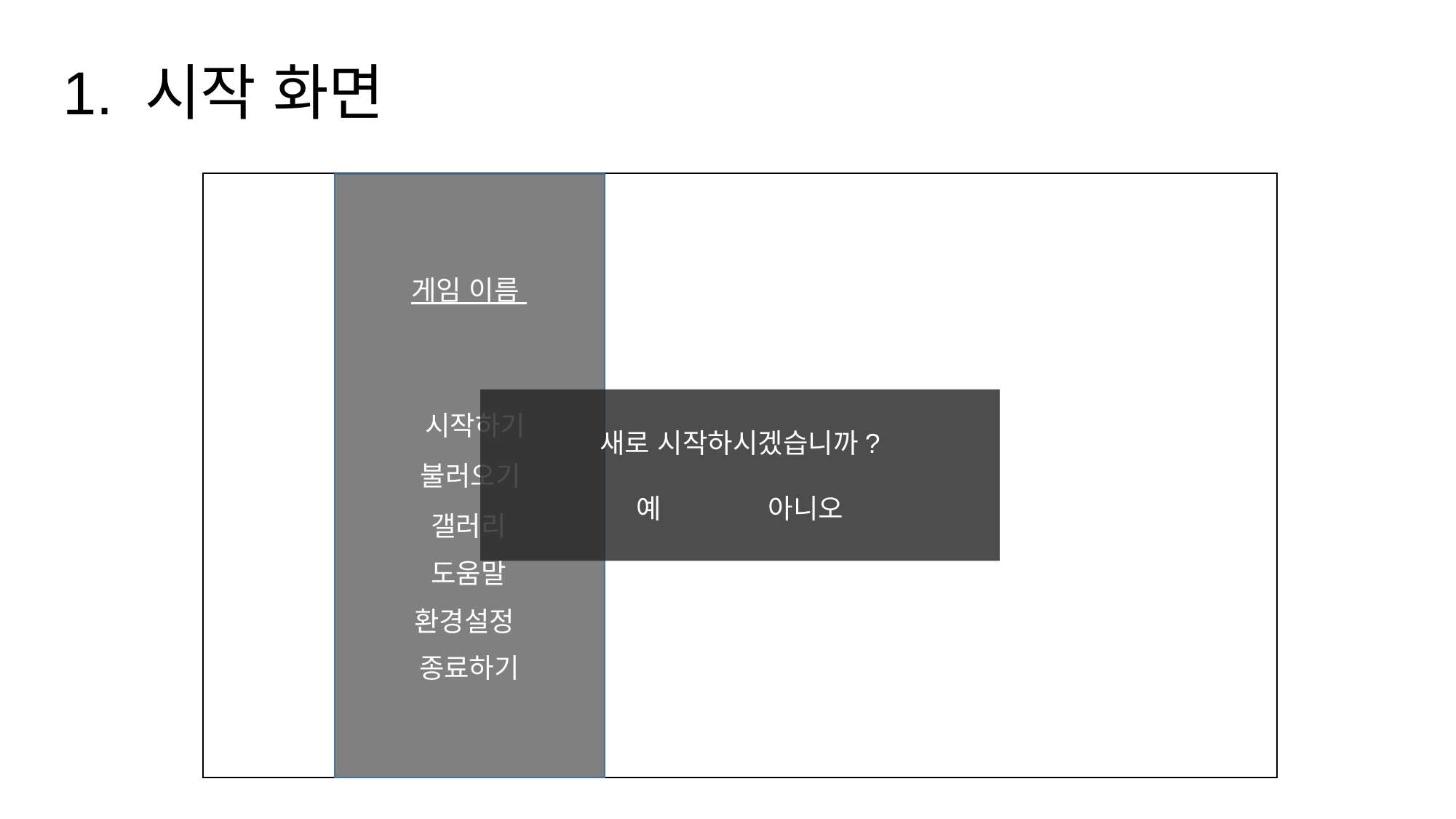

# 1. 시작 화면

게임 이름

 시작하기
새로 시작하시겠습니까?

예              아니오
불러오기
갤러리
도움말
환경설정
종료하기